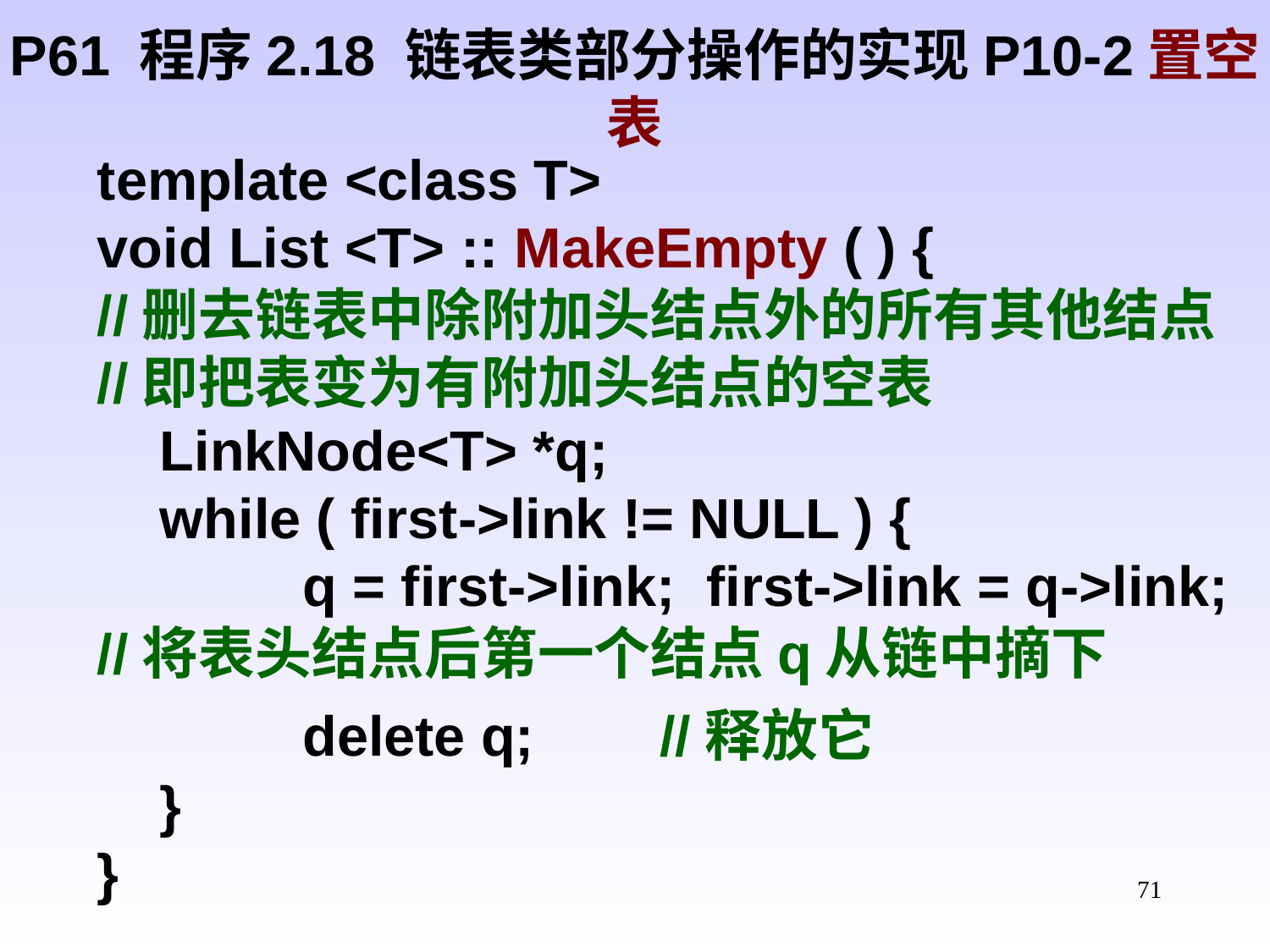

P61 程序2.18 链表类部分操作的实现P10-2置空表
template <class T>
void List <T> :: MakeEmpty ( ) {
//删去链表中除附加头结点外的所有其他结点
//即把表变为有附加头结点的空表
    LinkNode<T> *q;
    while ( first->link != NULL ) {
 	     q = first->link;  first->link = q->link;	//将表头结点后第一个结点q从链中摘下
	     delete q;        //释放它
    }
}
71